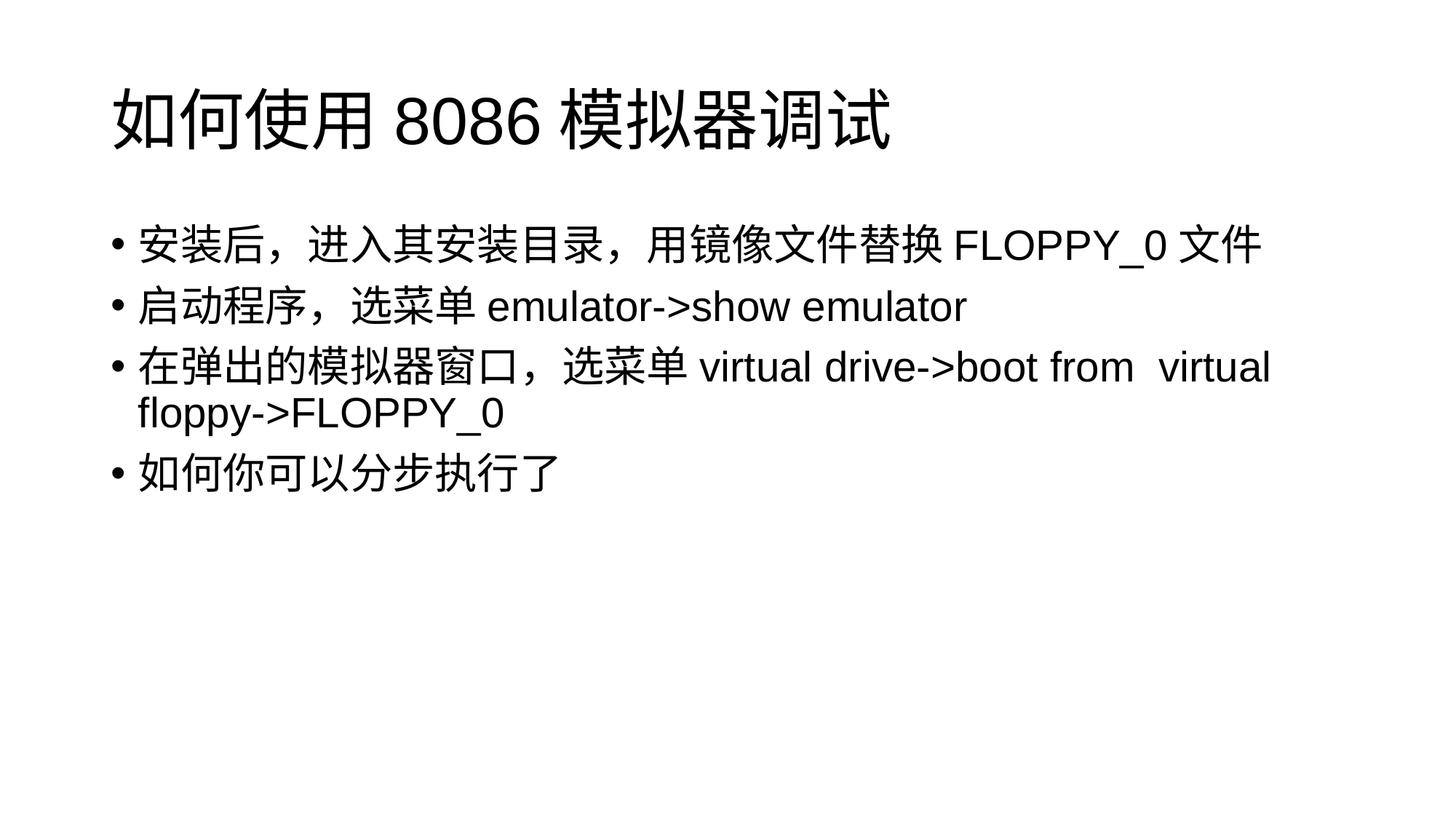

# 如何使用8086模拟器调试
安装后，进入其安装目录，用镜像文件替换FLOPPY_0文件
启动程序，选菜单emulator->show emulator
在弹出的模拟器窗口，选菜单virtual drive->boot from  virtual floppy->FLOPPY_0
如何你可以分步执行了